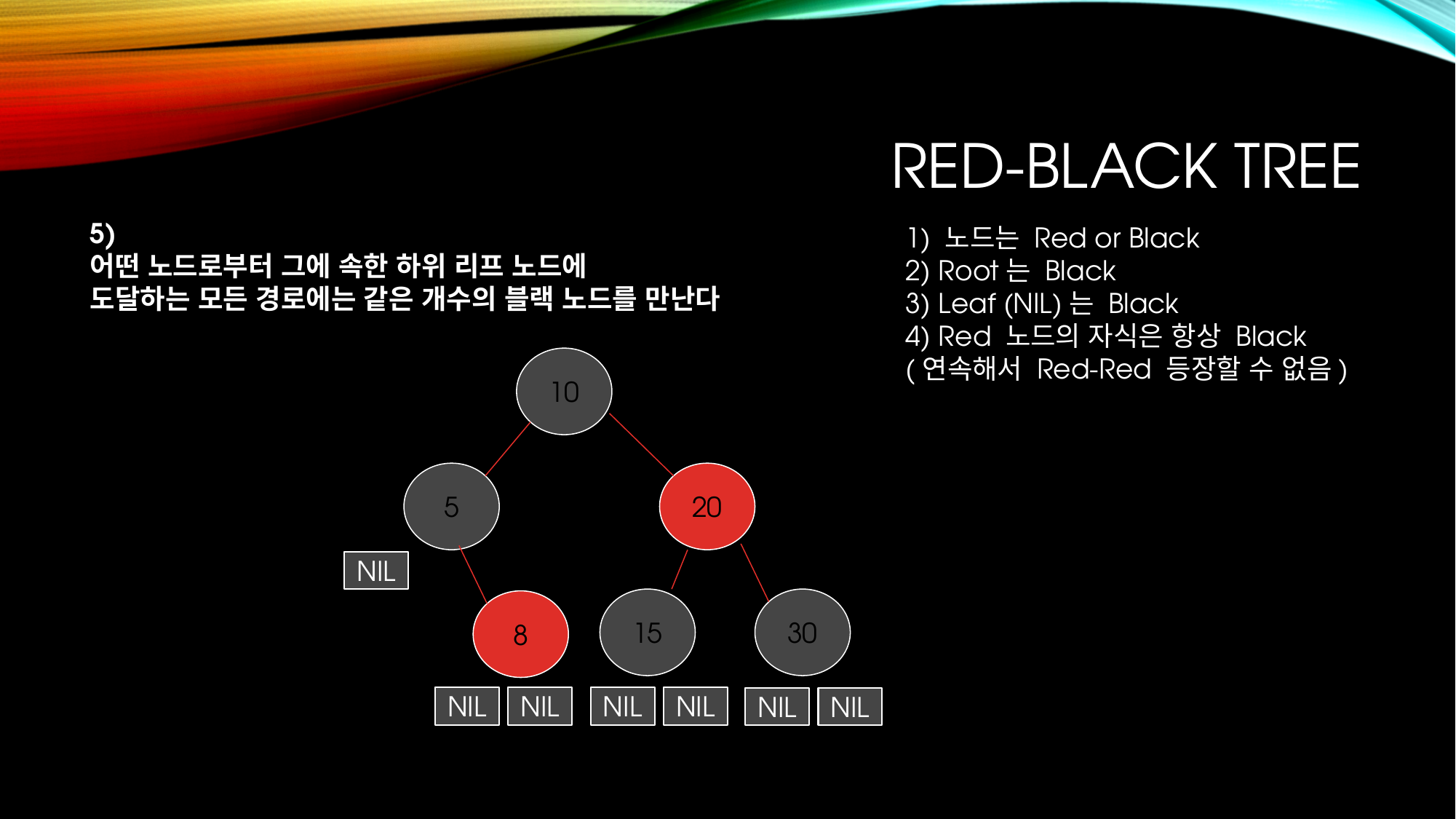

# Red-black tree
5)
어떤 노드로부터 그에 속한 하위 리프 노드에
도달하는 모든 경로에는 같은 개수의 블랙 노드를 만난다
1) 노드는 Red or Black
2) Root는 Black
3) Leaf (NIL)는 Black
4) Red 노드의 자식은 항상 Black
(연속해서 Red-Red 등장할 수 없음)
10
5
20
NIL
15
30
8
NIL
NIL
NIL
NIL
NIL
NIL